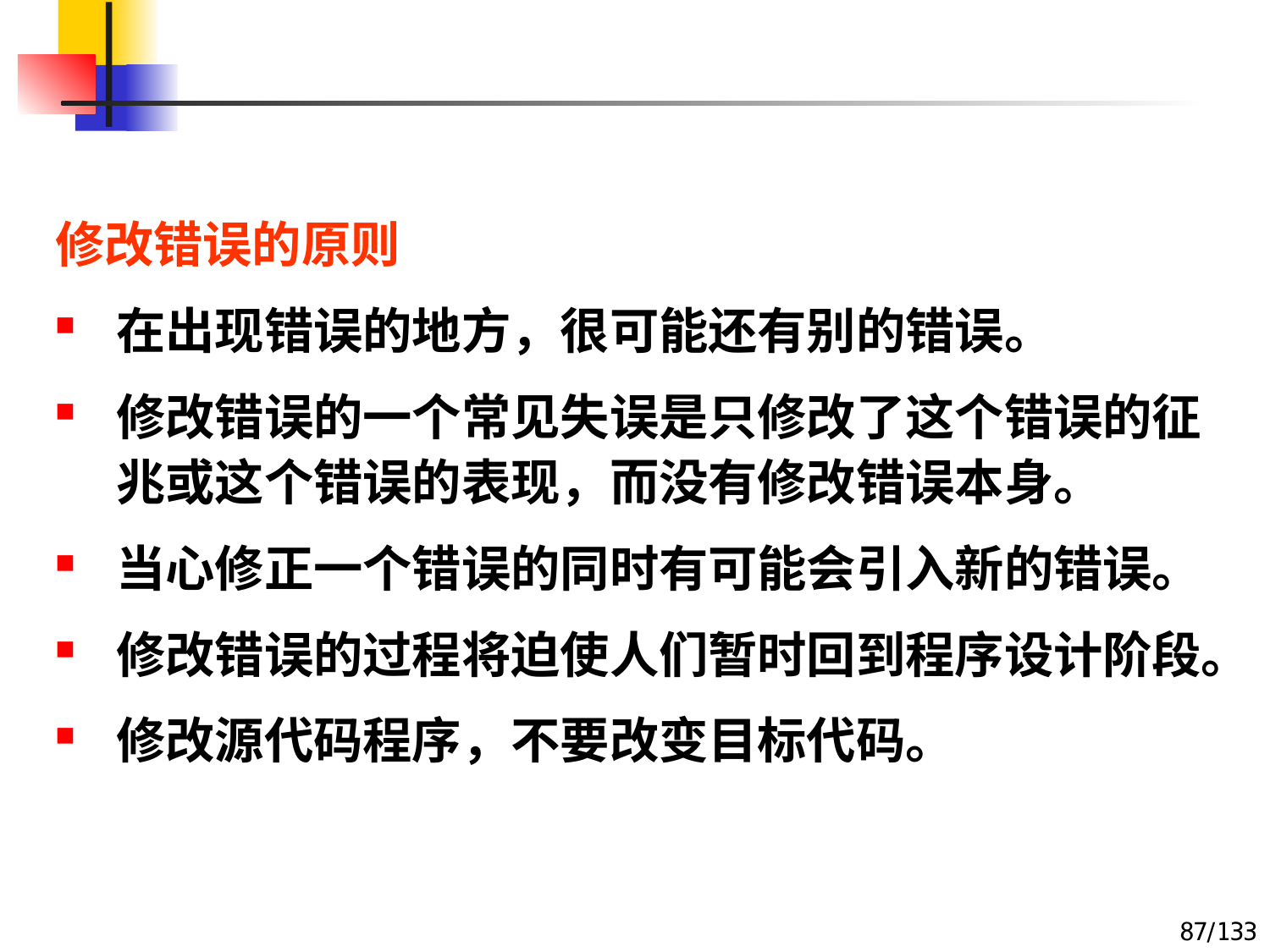

修改错误的原则
在出现错误的地方，很可能还有别的错误。
修改错误的一个常见失误是只修改了这个错误的征兆或这个错误的表现，而没有修改错误本身。
当心修正一个错误的同时有可能会引入新的错误。
修改错误的过程将迫使人们暂时回到程序设计阶段。
修改源代码程序，不要改变目标代码。

87/133